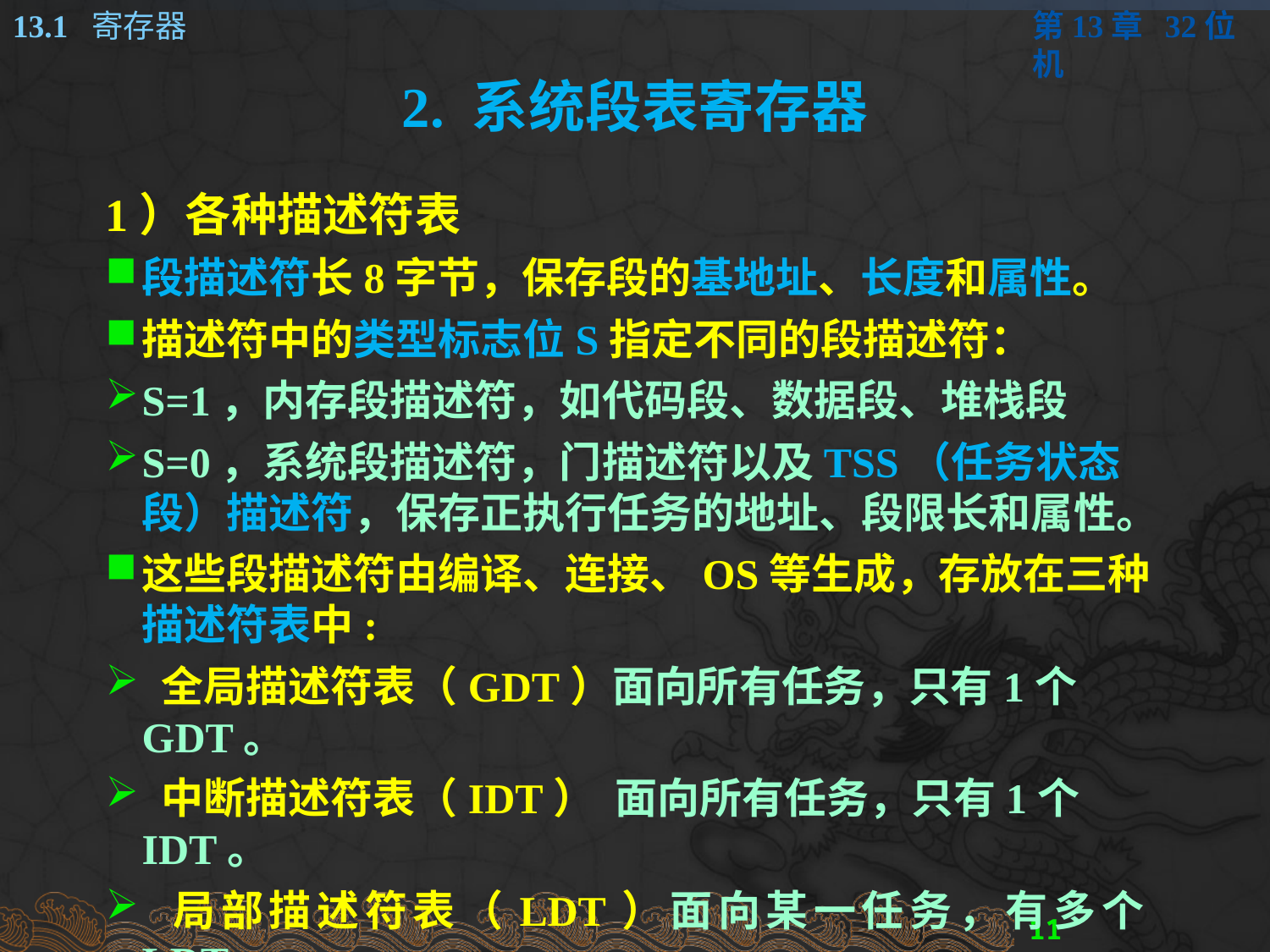

# 2. 系统段表寄存器
1）各种描述符表
段描述符长8字节，保存段的基地址、长度和属性。
描述符中的类型标志位S指定不同的段描述符：
S=1，内存段描述符，如代码段、数据段、堆栈段
S=0，系统段描述符，门描述符以及TSS（任务状态段）描述符，保存正执行任务的地址、段限长和属性。
这些段描述符由编译、连接、OS等生成，存放在三种描述符表中:
 全局描述符表（GDT）面向所有任务，只有1个GDT。
 中断描述符表（IDT）  面向所有任务，只有1个IDT。
 局部描述符表（LDT）面向某一任务，有多个LDT。